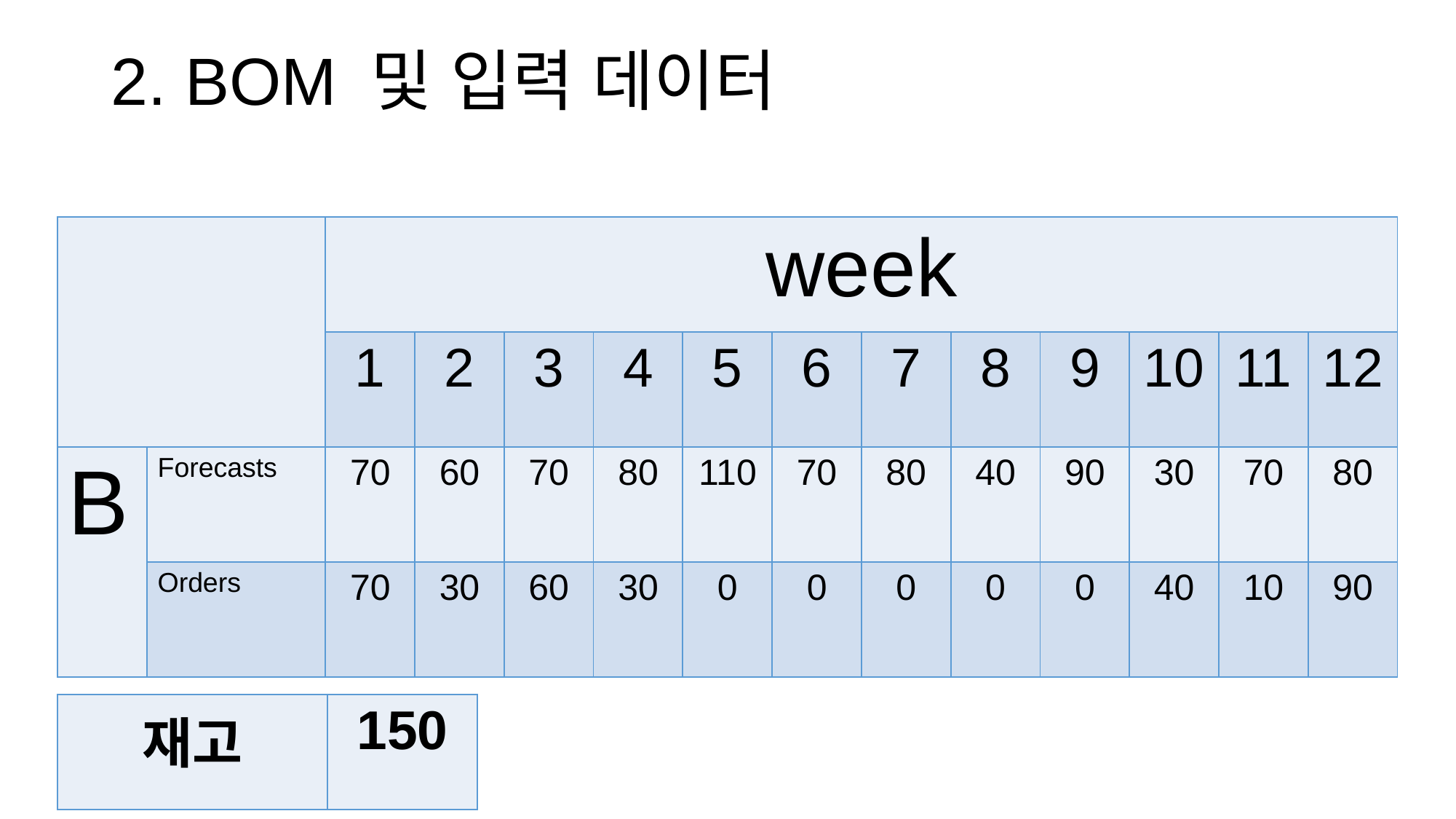

2. BOM 및 입력 데이터
|  |  | week |  |  |  |  |  |  |  |  |  |  |  |
| --- | --- | --- | --- | --- | --- | --- | --- | --- | --- | --- | --- | --- | --- |
|  |  | 1 | 2 | 3 | 4 | 5 | 6 | 7 | 8 | 9 | 10 | 11 | 12 |
| B | Forecasts | 70 | 60 | 70 | 80 | 110 | 70 | 80 | 40 | 90 | 30 | 70 | 80 |
|  | Orders | 70 | 30 | 60 | 30 | 0 | 0 | 0 | 0 | 0 | 40 | 10 | 90 |
| 재고 | 150 |
| --- | --- |